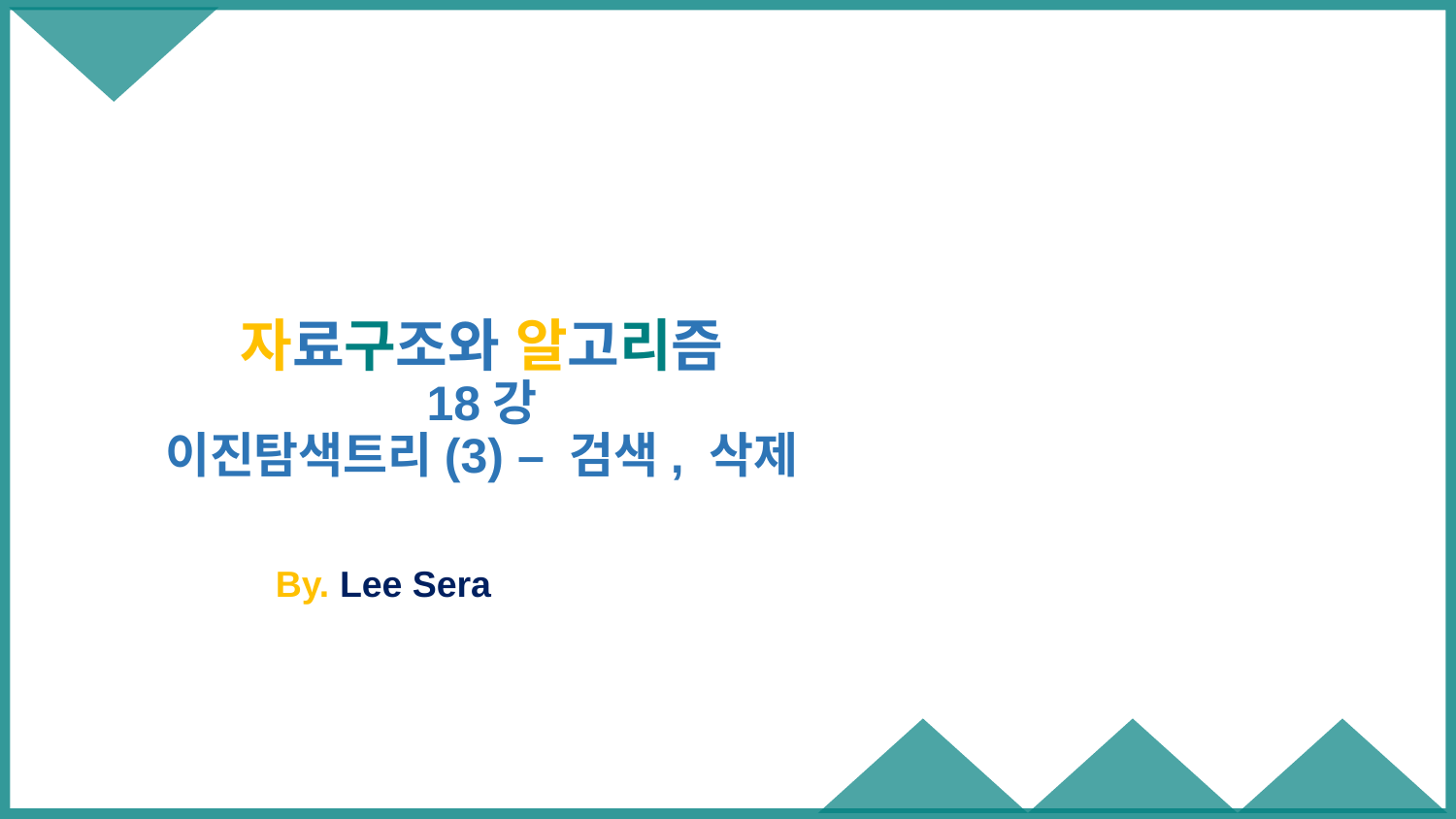

# 자료구조와 알고리즘 18강 이진탐색트리(3) – 검색, 삭제
By. Lee Sera